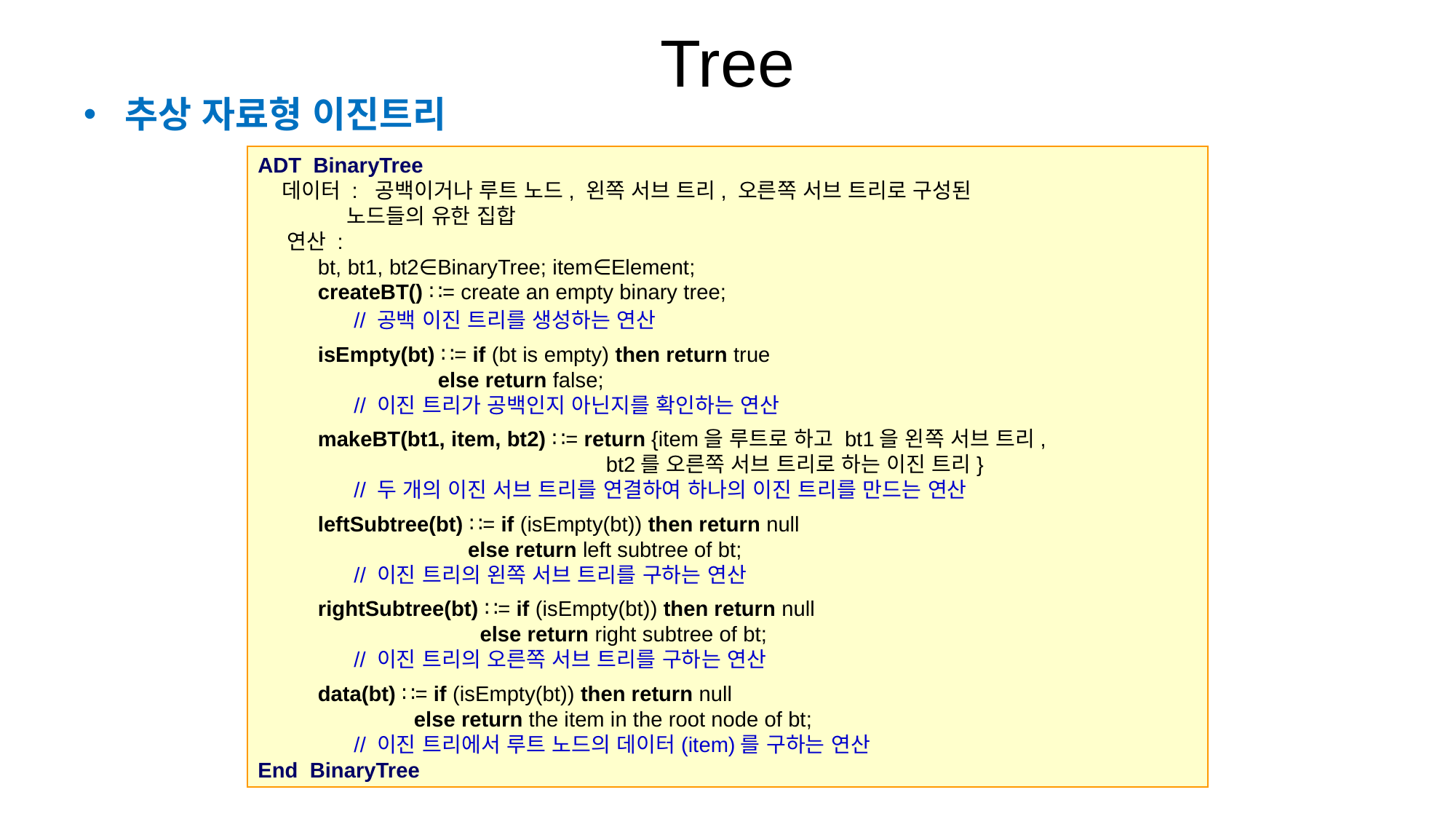

# Tree
추상 자료형 이진트리
ADT  BinaryTree
    데이터 :  공백이거나 루트 노드, 왼쪽 서브 트리, 오른쪽 서브 트리로 구성된
              노드들의 유한 집합
    연산 :
          bt, bt1, bt2∈BinaryTree; item∈Element;
          createBT() ∷= create an empty binary tree;
                // 공백 이진 트리를 생성하는 연산
          isEmpty(bt) ∷= if (bt is empty) then return true
                              else return false;
                // 이진 트리가 공백인지 아닌지를 확인하는 연산
          makeBT(bt1, item, bt2) ∷= return {item을 루트로 하고 bt1을 왼쪽 서브 트리,
                                                          bt2를 오른쪽 서브 트리로 하는 이진 트리}
                // 두 개의 이진 서브 트리를 연결하여 하나의 이진 트리를 만드는 연산
          leftSubtree(bt) ∷= if (isEmpty(bt)) then return null
                                   else return left subtree of bt;
                // 이진 트리의 왼쪽 서브 트리를 구하는 연산
          rightSubtree(bt) ∷= if (isEmpty(bt)) then return null
                                     else return right subtree of bt;
                // 이진 트리의 오른쪽 서브 트리를 구하는 연산
          data(bt) ∷= if (isEmpty(bt)) then return null
                          else return the item in the root node of bt;
                // 이진 트리에서 루트 노드의 데이터(item)를 구하는 연산
End  BinaryTree